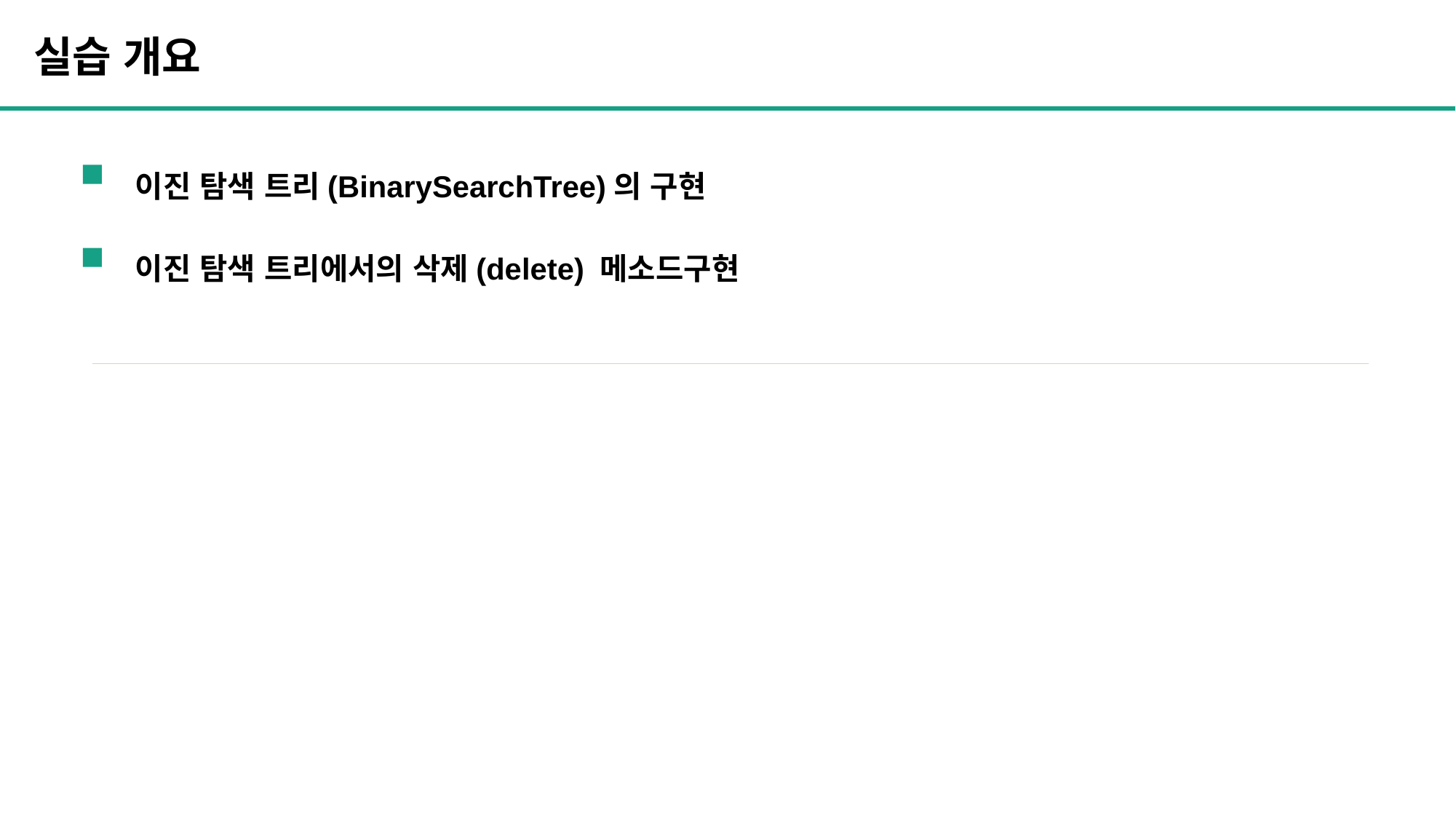

실습 개요
이진 탐색 트리(BinarySearchTree)의 구현

이진 탐색 트리에서의 삭제(delete) 메소드구현